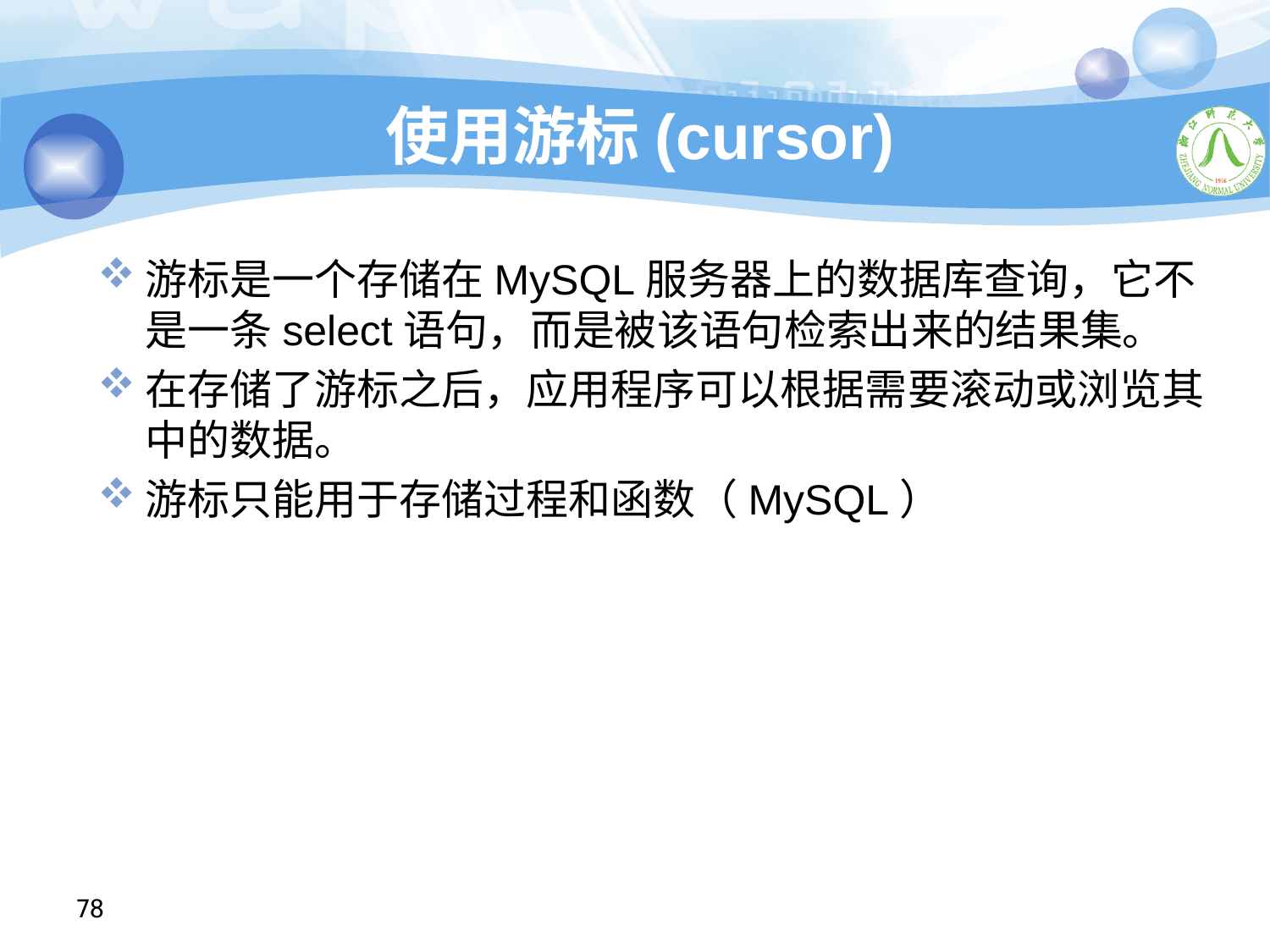

# 使用游标(cursor)
游标是一个存储在MySQL服务器上的数据库查询，它不是一条select语句，而是被该语句检索出来的结果集。
在存储了游标之后，应用程序可以根据需要滚动或浏览其中的数据。
游标只能用于存储过程和函数（MySQL）
78